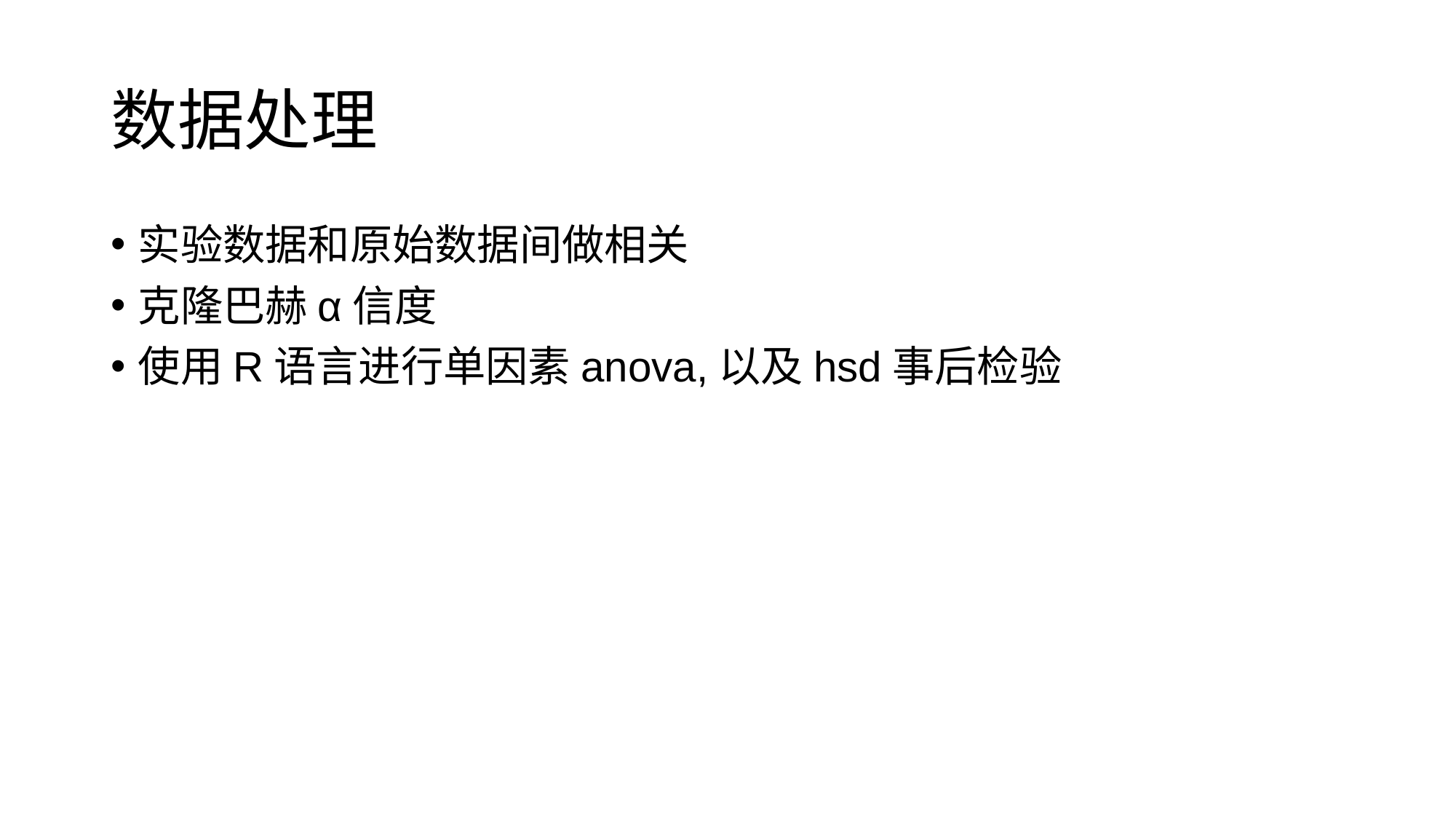

# 数据处理
实验数据和原始数据间做相关
克隆巴赫α信度
使用R语言进行单因素anova,以及hsd事后检验